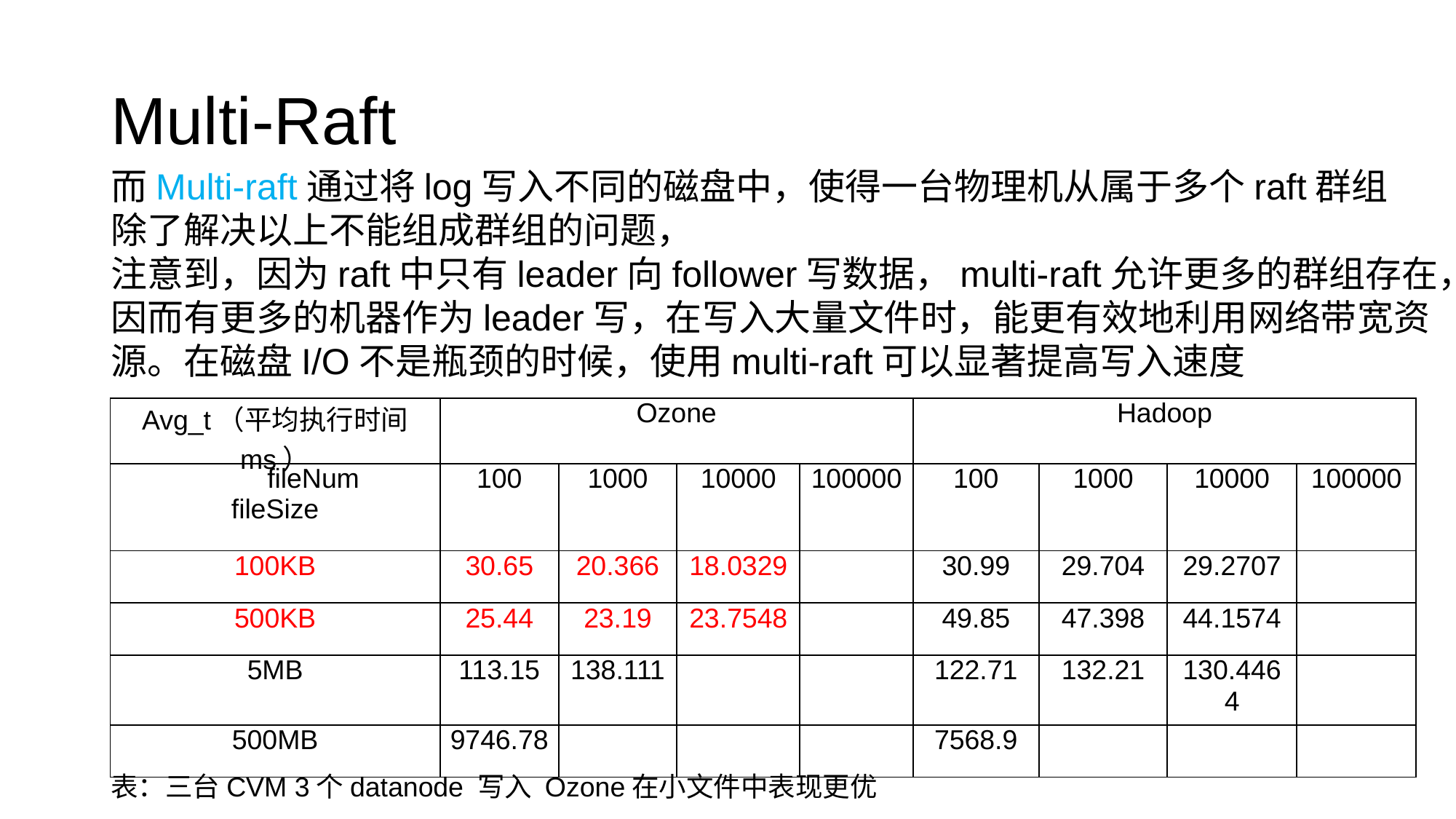

# Multi-Raft
而Multi-raft通过将log写入不同的磁盘中，使得一台物理机从属于多个raft群组
除了解决以上不能组成群组的问题，
注意到，因为raft中只有leader向follower写数据，multi-raft允许更多的群组存在，因而有更多的机器作为leader写，在写入大量文件时，能更有效地利用网络带宽资源。在磁盘I/O不是瓶颈的时候，使用multi-raft可以显著提高写入速度

| Avg\_t（平均执行时间 ms） | Ozone |  |  |  | Hadoop |  |  |  |
| --- | --- | --- | --- | --- | --- | --- | --- | --- |
| fileNum fileSize | 100 | 1000 | 10000 | 100000 | 100 | 1000 | 10000 | 100000 |
| 100KB | 30.65 | 20.366 | 18.0329 |  | 30.99 | 29.704 | 29.2707 |  |
| 500KB | 25.44 | 23.19 | 23.7548 |  | 49.85 | 47.398 | 44.1574 |  |
| 5MB | 113.15 | 138.111 |  |  | 122.71 | 132.21 | 130.4464 |  |
| 500MB | 9746.78 |  |  |  | 7568.9 |  |  |  |
表：三台CVM 3个datanode 写入 Ozone在小文件中表现更优